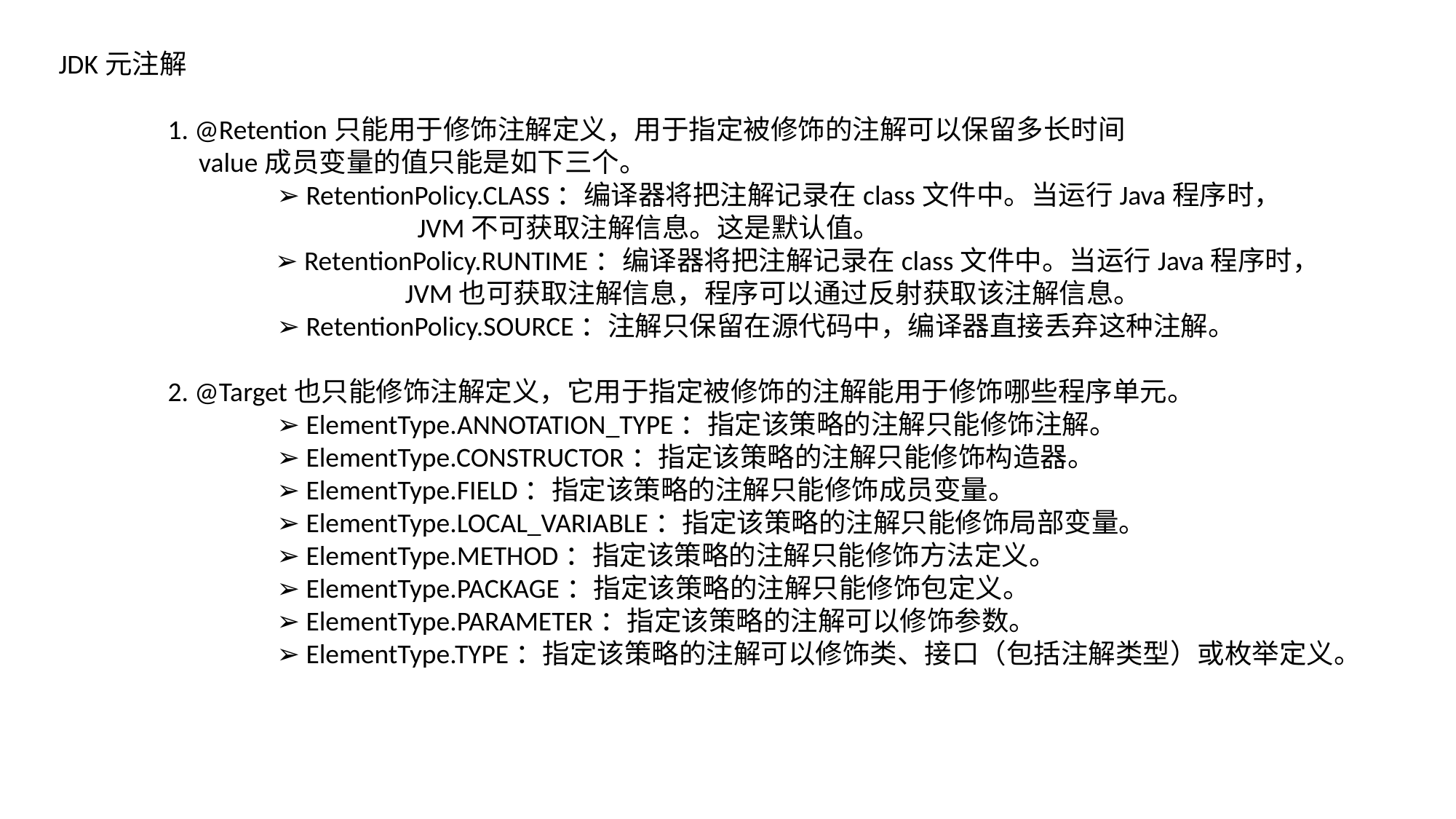

JDK元注解

	1. @Retention只能用于修饰注解定义，用于指定被修饰的注解可以保留多长时间
	     value成员变量的值只能是如下三个。
		➢ RetentionPolicy.CLASS：编译器将把注解记录在class文件中。当运行Java程序时，
                                                          JVM不可获取注解信息。这是默认值。
                                   ➢ RetentionPolicy.RUNTIME：编译器将把注解记录在class文件中。当运行Java程序时，
                                                        JVM也可获取注解信息，程序可以通过反射获取该注解信息。
		➢ RetentionPolicy.SOURCE：注解只保留在源代码中，编译器直接丢弃这种注解。

	2. @Target也只能修饰注解定义，它用于指定被修饰的注解能用于修饰哪些程序单元。
		➢ ElementType.ANNOTATION_TYPE：指定该策略的注解只能修饰注解。
		➢ ElementType.CONSTRUCTOR：指定该策略的注解只能修饰构造器。
		➢ ElementType.FIELD：指定该策略的注解只能修饰成员变量。
		➢ ElementType.LOCAL_VARIABLE：指定该策略的注解只能修饰局部变量。
		➢ ElementType.METHOD：指定该策略的注解只能修饰方法定义。
		➢ ElementType.PACKAGE：指定该策略的注解只能修饰包定义。
		➢ ElementType.PARAMETER：指定该策略的注解可以修饰参数。
		➢ ElementType.TYPE：指定该策略的注解可以修饰类、接口（包括注解类型）或枚举定义。